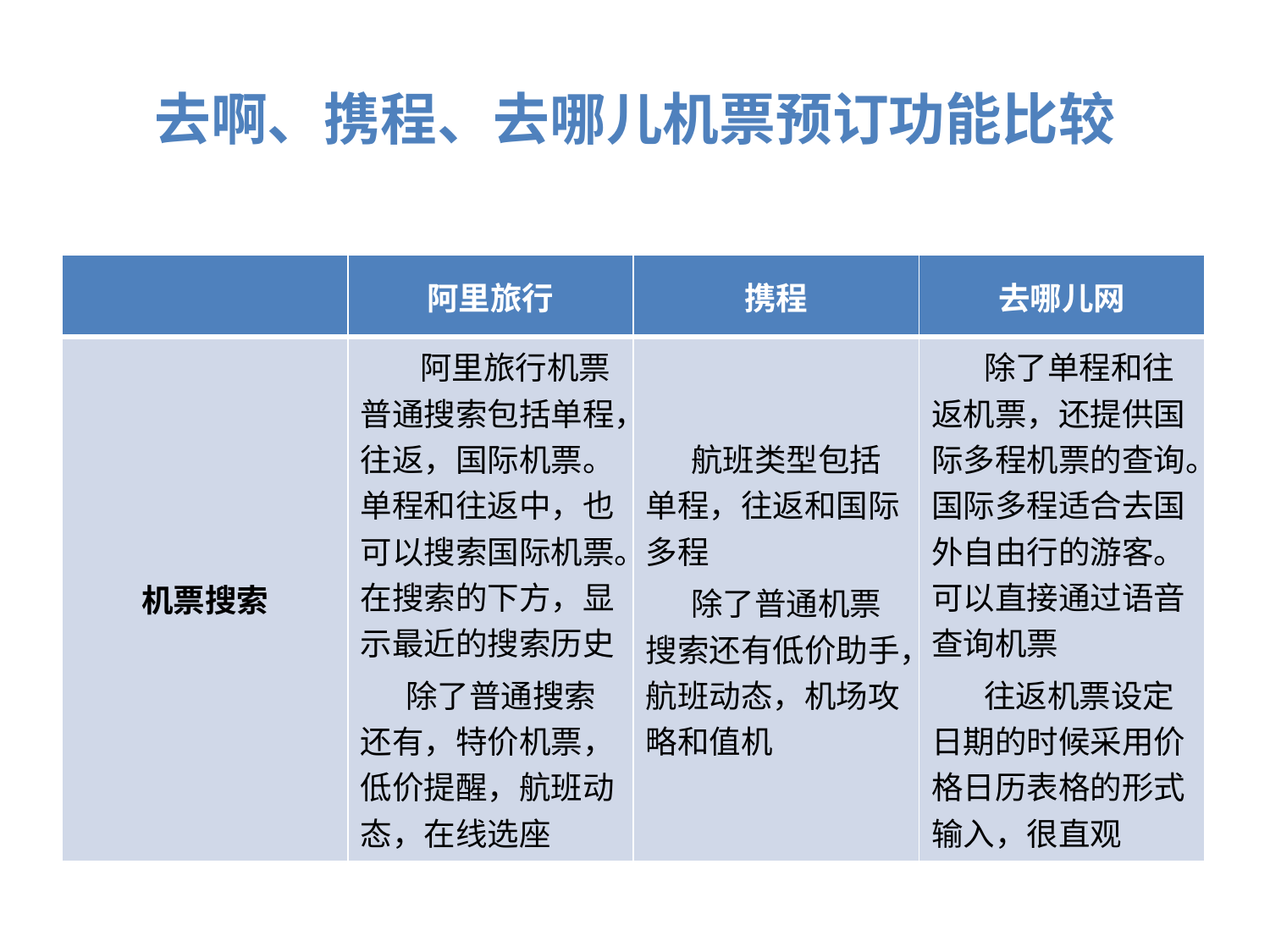

去啊、携程、去哪儿机票预订功能比较
|  | 阿里旅行 | 携程 | 去哪儿网 |
| --- | --- | --- | --- |
| 机票搜索 | 阿里旅行机票普通搜索包括单程，往返，国际机票。单程和往返中，也可以搜索国际机票。在搜索的下方，显示最近的搜索历史 除了普通搜索还有，特价机票，低价提醒，航班动态，在线选座 | 航班类型包括单程，往返和国际多程 除了普通机票搜索还有低价助手，航班动态，机场攻略和值机 | 除了单程和往返机票，还提供国际多程机票的查询。国际多程适合去国外自由行的游客。可以直接通过语音查询机票 往返机票设定日期的时候采用价格日历表格的形式输入，很直观 |